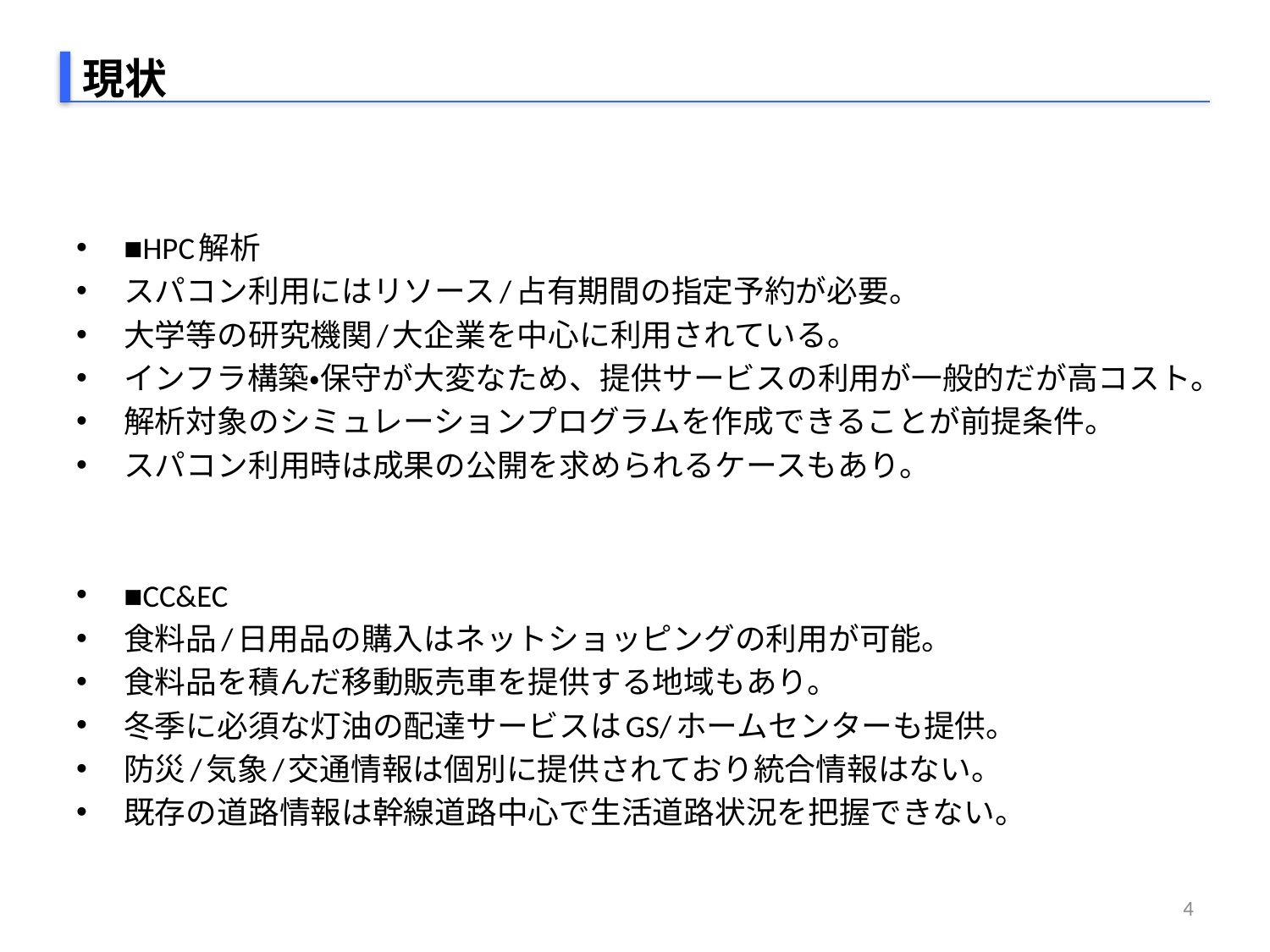

#
現状

■HPC解析
スパコン利用にはリソース/占有期間の指定予約が必要。
大学等の研究機関/大企業を中心に利用されている。
インフラ構築・保守が大変なため、提供サービスの利用が一般的だが高コスト。
解析対象のシミュレーションプログラムを作成できることが前提条件。
スパコン利用時は成果の公開を求められるケースもあり。

■CC&EC
食料品/日用品の購入はネットショッピングの利用が可能。
食料品を積んだ移動販売車を提供する地域もあり。
冬季に必須な灯油の配達サービスはGS/ホームセンターも提供。
防災/気象/交通情報は個別に提供されており統合情報はない。
既存の道路情報は幹線道路中心で生活道路状況を把握できない。
4